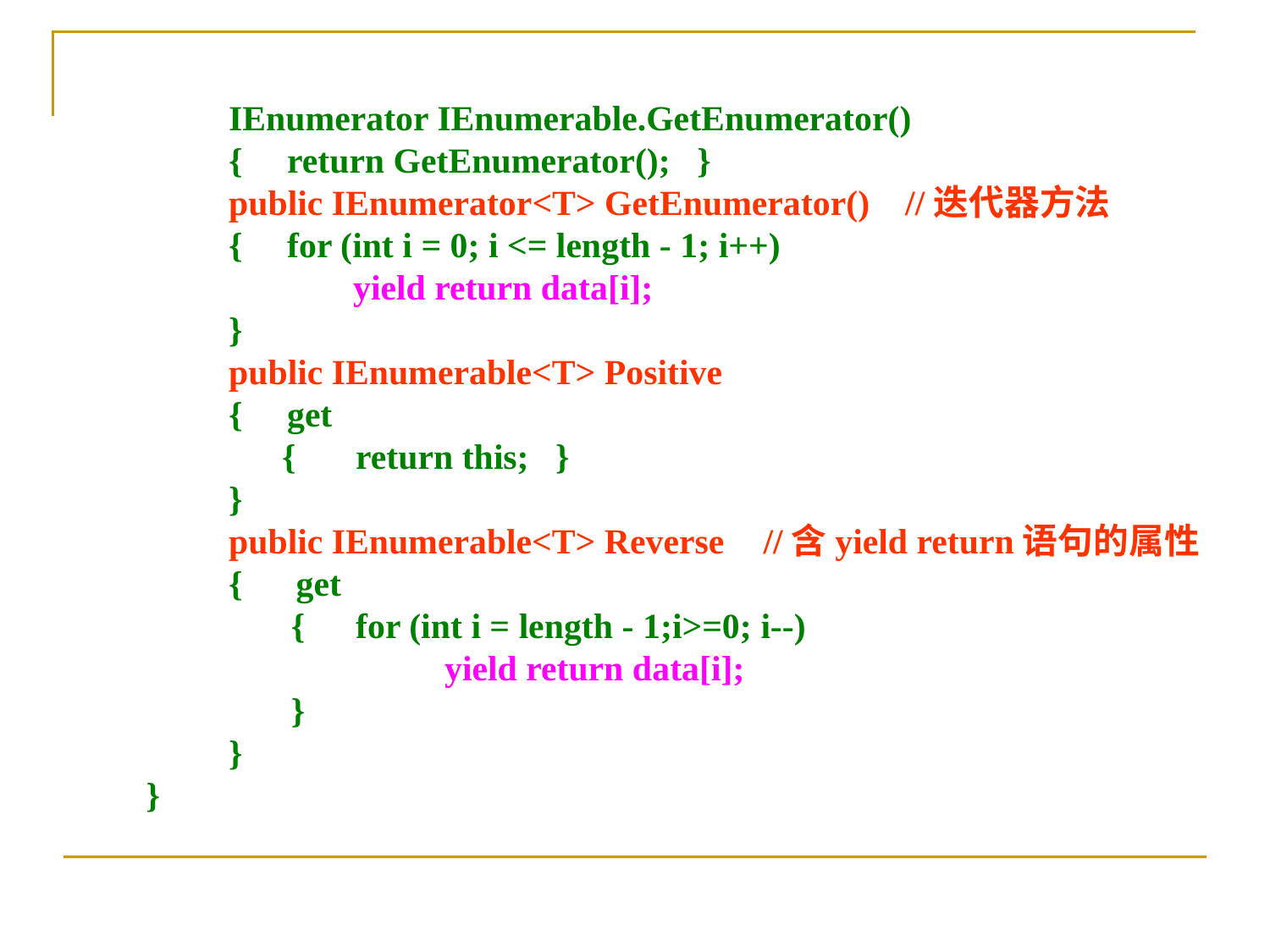

IEnumerator IEnumerable.GetEnumerator()
        	{     return GetEnumerator();   }
       	public IEnumerator<T> GetEnumerator()    //迭代器方法
        	{     for (int i = 0; i <= length - 1; i++)
              	              yield return data[i];
        	}
        	public IEnumerable<T> Positive
        	{     get
            	      {	return this;   }
        	}
        	public IEnumerable<T> Reverse	   //含yield return语句的属性
        	{      get
            	       {	for (int i = length - 1;i>=0; i--)
                    	          yield return data[i];
            	       }
        	}
     }